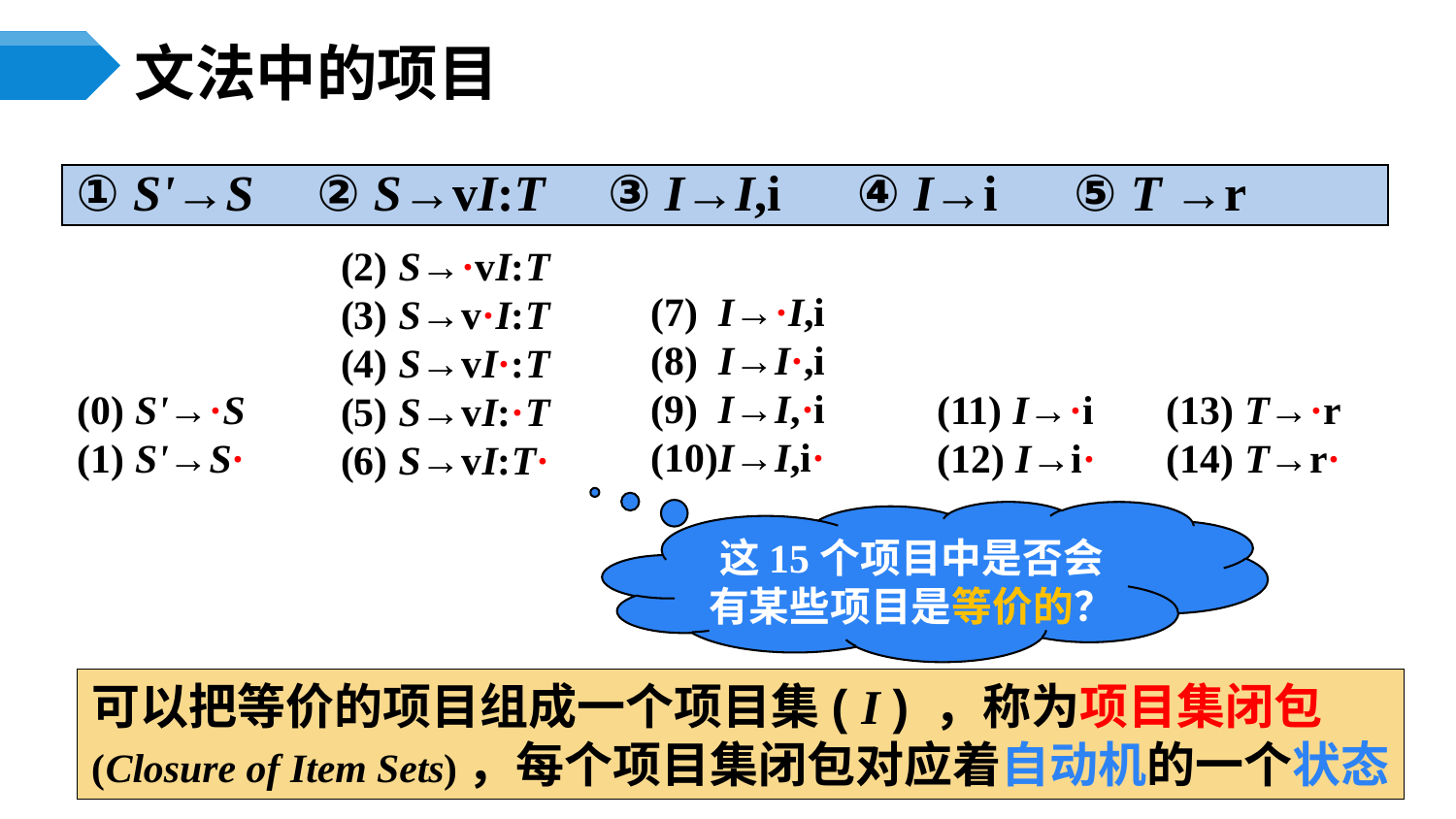

# 文法中的项目
① S'→S     ② S→vI:T     ③ I→I,i      ④ I→i      ⑤ T →r

(2) S→·vI:T
(3) S→v·I:T
(4) S→vI·:T
(5) S→vI:·T
(6) S→vI:T·
(7)  I→·I,i
(8)  I→I·,i
(9)  I→I,·i
(10)I→I,i·
(0) S'→·S
(1) S'→S·
(11) I→·i
(12) I→i·
(13) T→·r
(14) T→r·
这15个项目中是否会有某些项目是等价的？
可以把等价的项目组成一个项目集( I ) ，称为项目集闭包(Closure of Item Sets)，每个项目集闭包对应着自动机的一个状态